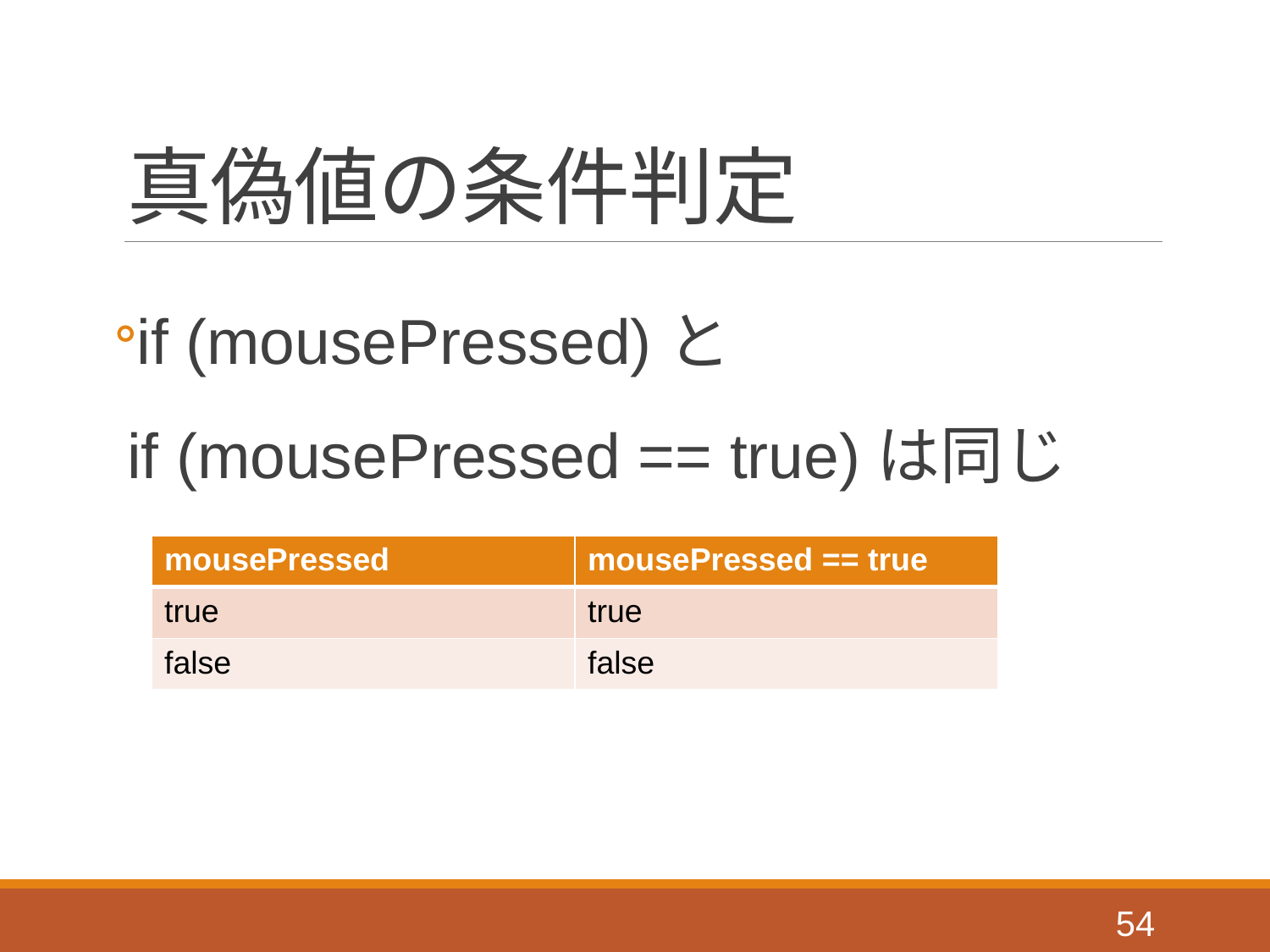

# 真偽値の条件判定
if (mousePressed)と
if (mousePressed == true)は同じ
| mousePressed | mousePressed == true |
| --- | --- |
| true | true |
| false | false |
54